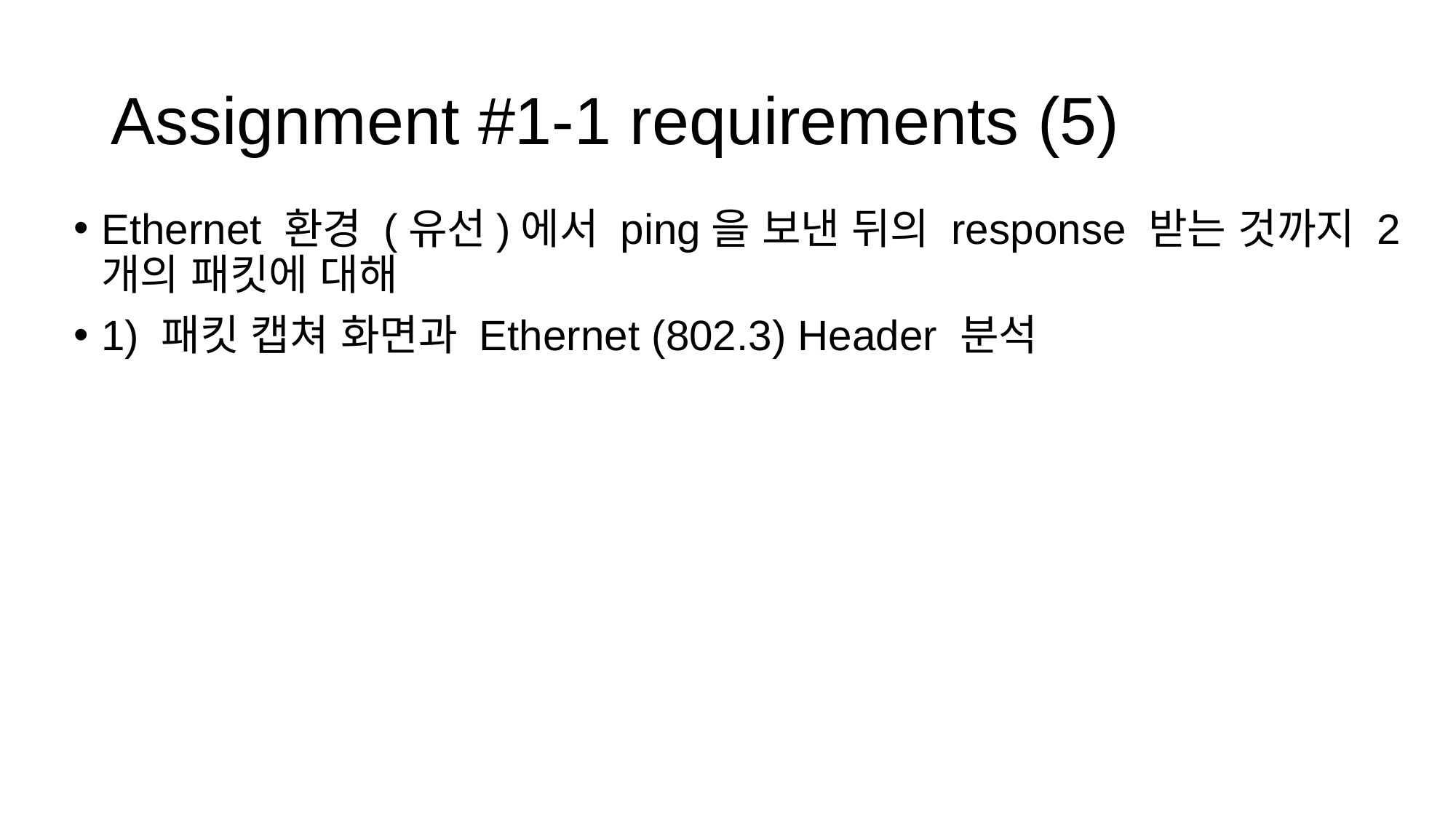

# Assignment #1-1 requirements (5)
Ethernet 환경 (유선)에서 ping을 보낸 뒤의 response 받는 것까지 2개의 패킷에 대해
1) 패킷 캡쳐 화면과 Ethernet (802.3) Header 분석